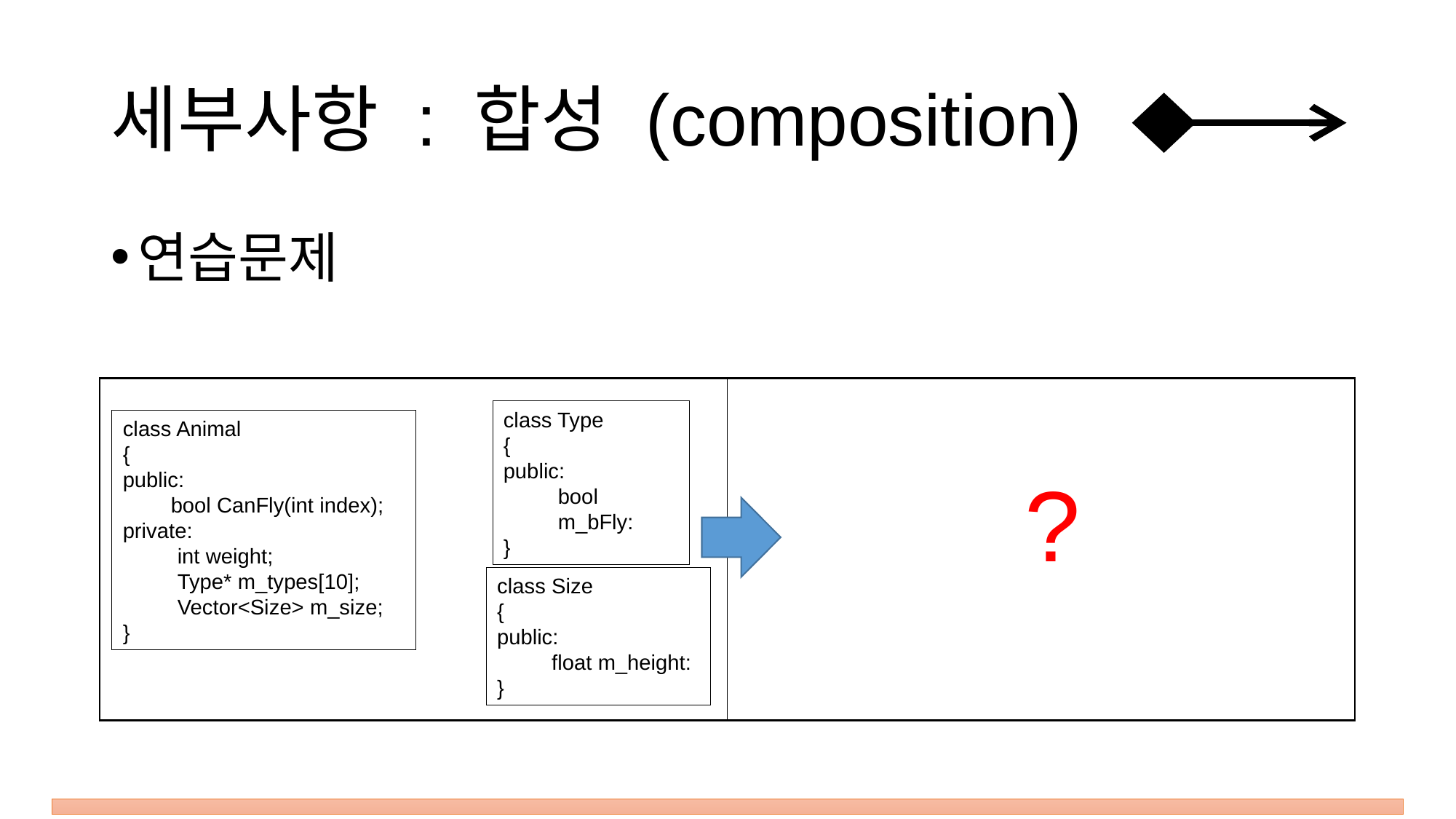

# 세부사항 : 합성 (composition)

연습문제

class Type
{
public:
bool m_bFly:
}
class Animal
{
public:
        bool CanFly(int index);
private:
int weight;
Type* m_types[10];
Vector<Size> m_size;
}
?

class Size
{
public:
float m_height:
}